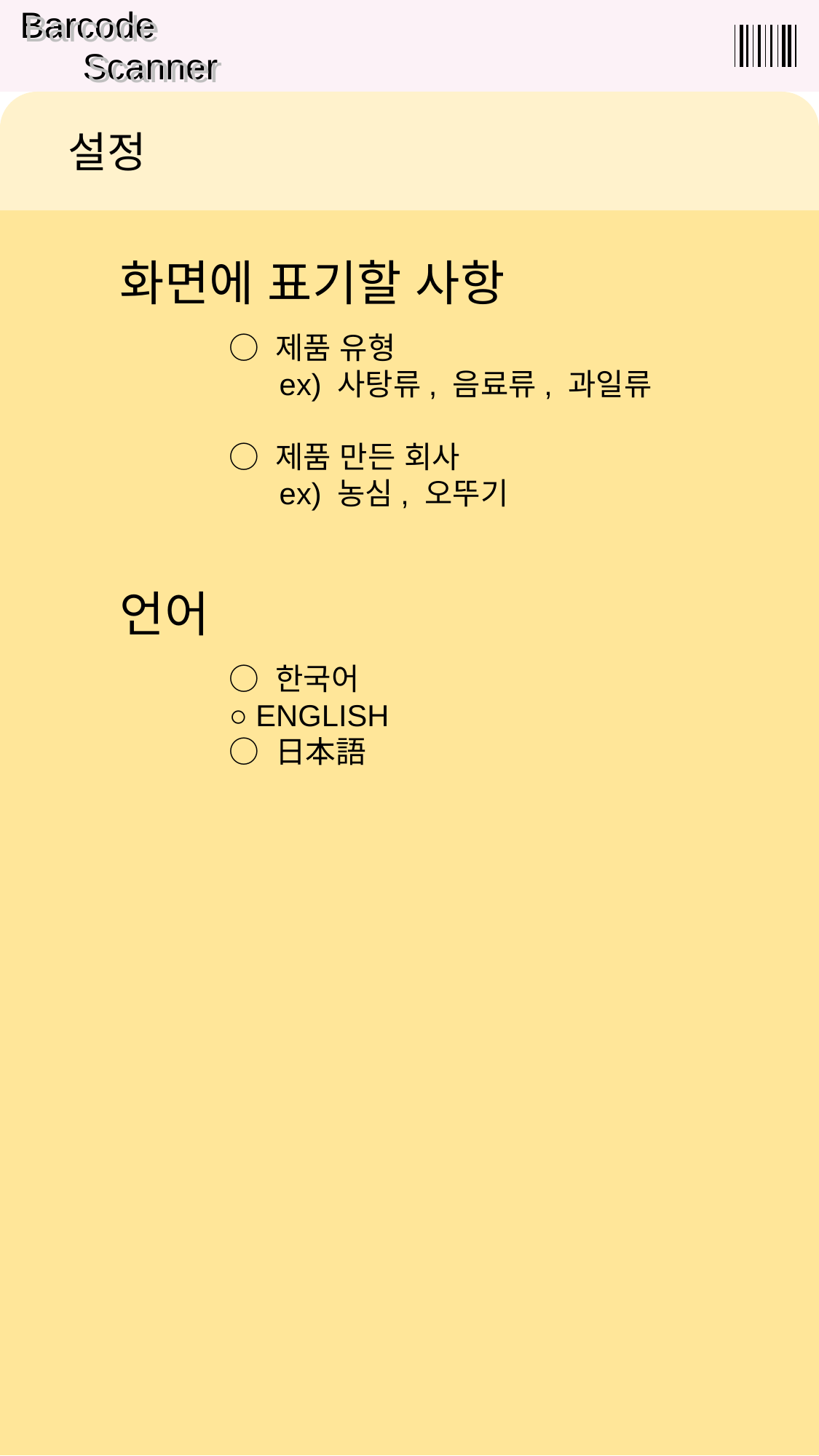

Barcode
Barcode
Scanner
Scanner

    설정

	화면에 표기할 사항

		○ 제품 유형
		      ex) 사탕류, 음료류, 과일류

		○ 제품 만든 회사
		      ex) 농심, 오뚜기

	언어

		○ 한국어
		○ ENGLISH
		○ 日本語